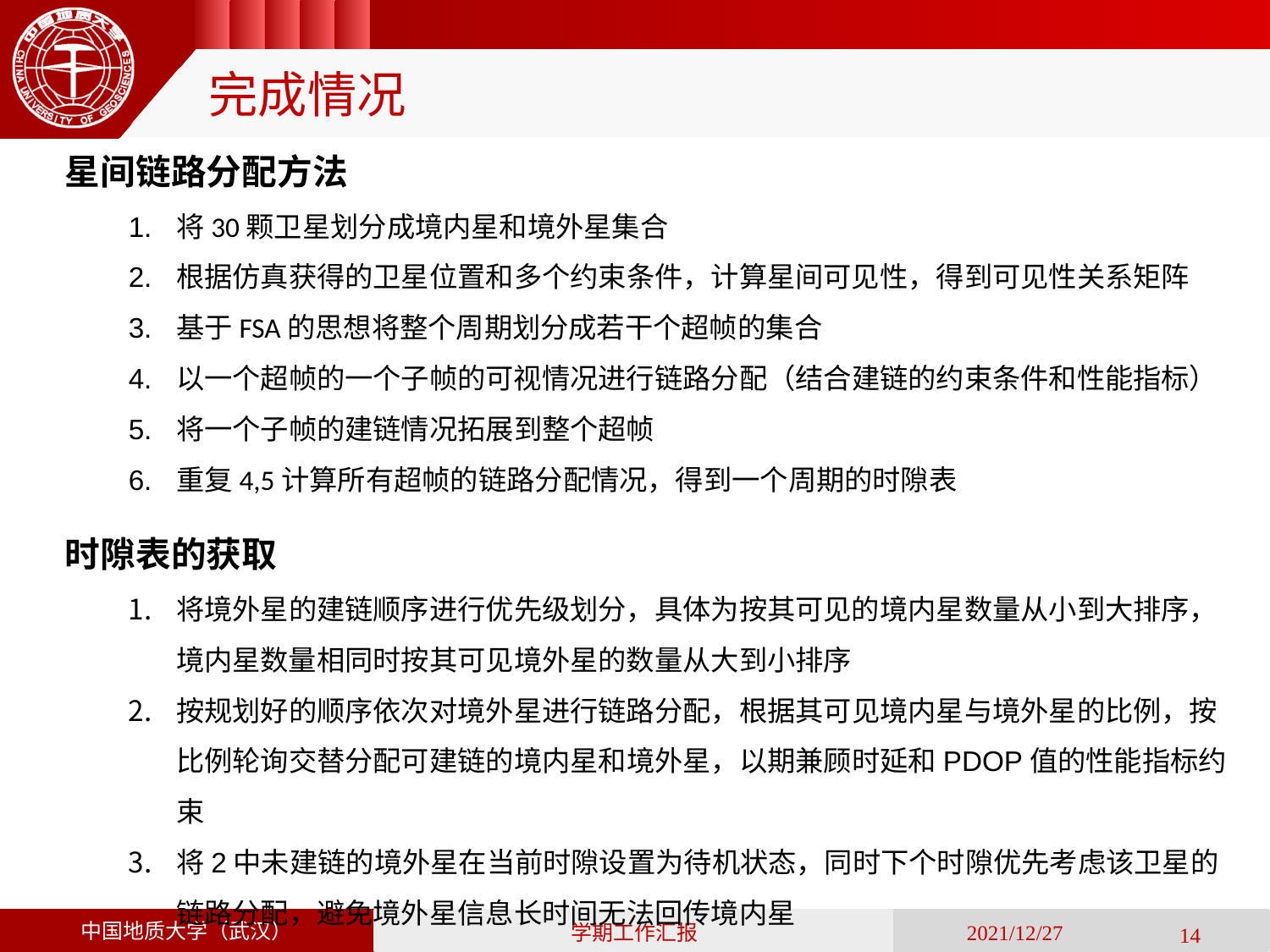

# 完成情况
星间链路分配方法
将30颗卫星划分成境内星和境外星集合
根据仿真获得的卫星位置和多个约束条件，计算星间可见性，得到可见性关系矩阵
基于FSA的思想将整个周期划分成若干个超帧的集合
以一个超帧的一个子帧的可视情况进行链路分配（结合建链的约束条件和性能指标）
将一个子帧的建链情况拓展到整个超帧
重复4,5计算所有超帧的链路分配情况，得到一个周期的时隙表
时隙表的获取
将境外星的建链顺序进行优先级划分，具体为按其可见的境内星数量从小到大排序，境内星数量相同时按其可见境外星的数量从大到小排序
按规划好的顺序依次对境外星进行链路分配，根据其可见境内星与境外星的比例，按比例轮询交替分配可建链的境内星和境外星，以期兼顾时延和PDOP值的性能指标约束
将2中未建链的境外星在当前时隙设置为待机状态，同时下个时隙优先考虑该卫星的链路分配，避免境外星信息长时间无法回传境内星